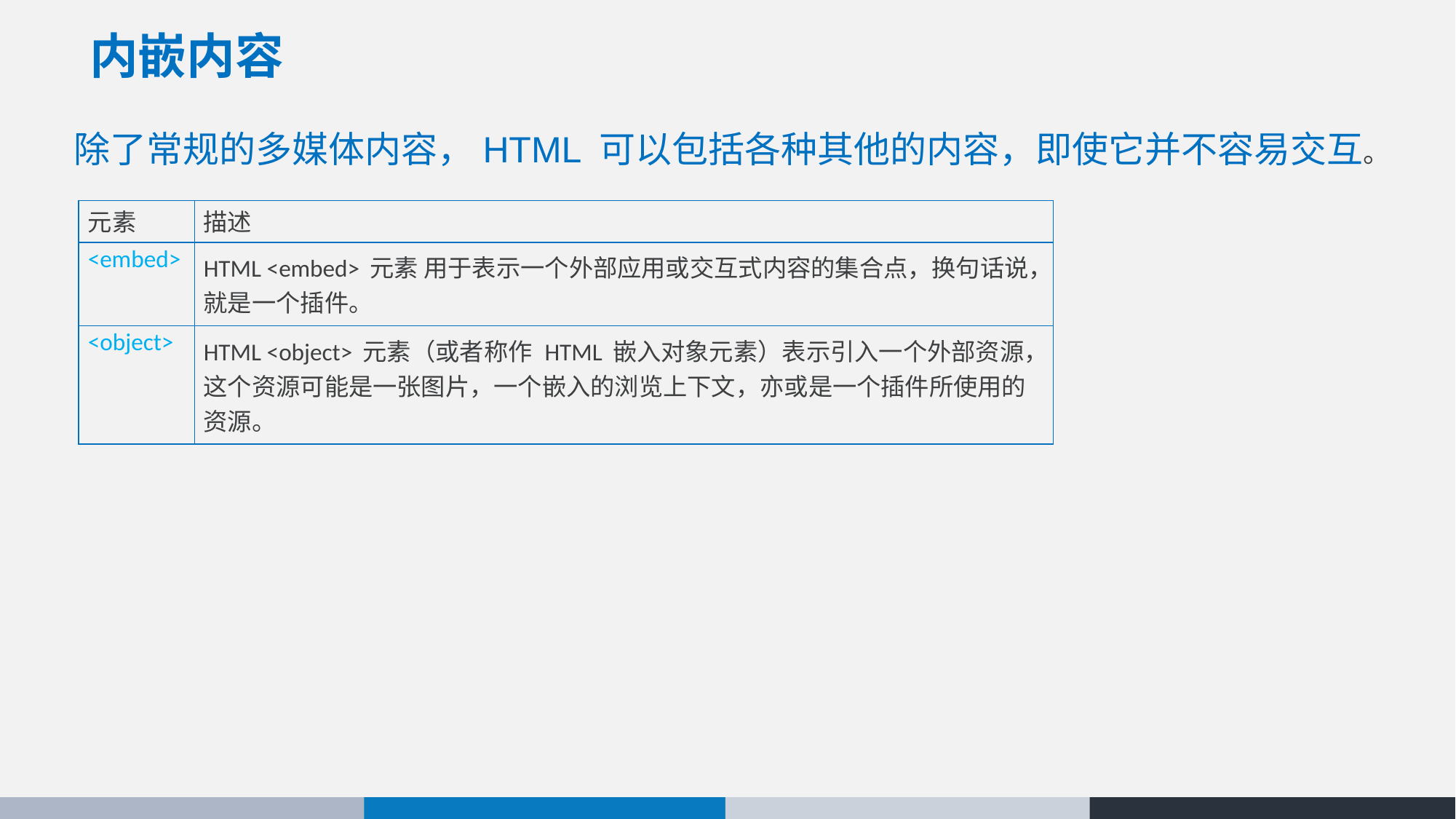

# 内嵌内容
除了常规的多媒体内容，HTML 可以包括各种其他的内容，即使它并不容易交互。
| 元素 | 描述 |
| --- | --- |
| <embed> | HTML <embed> 元素 用于表示一个外部应用或交互式内容的集合点，换句话说，就是一个插件。 |
| <object> | HTML <object> 元素（或者称作 HTML 嵌入对象元素）表示引入一个外部资源，这个资源可能是一张图片，一个嵌入的浏览上下文，亦或是一个插件所使用的资源。 |